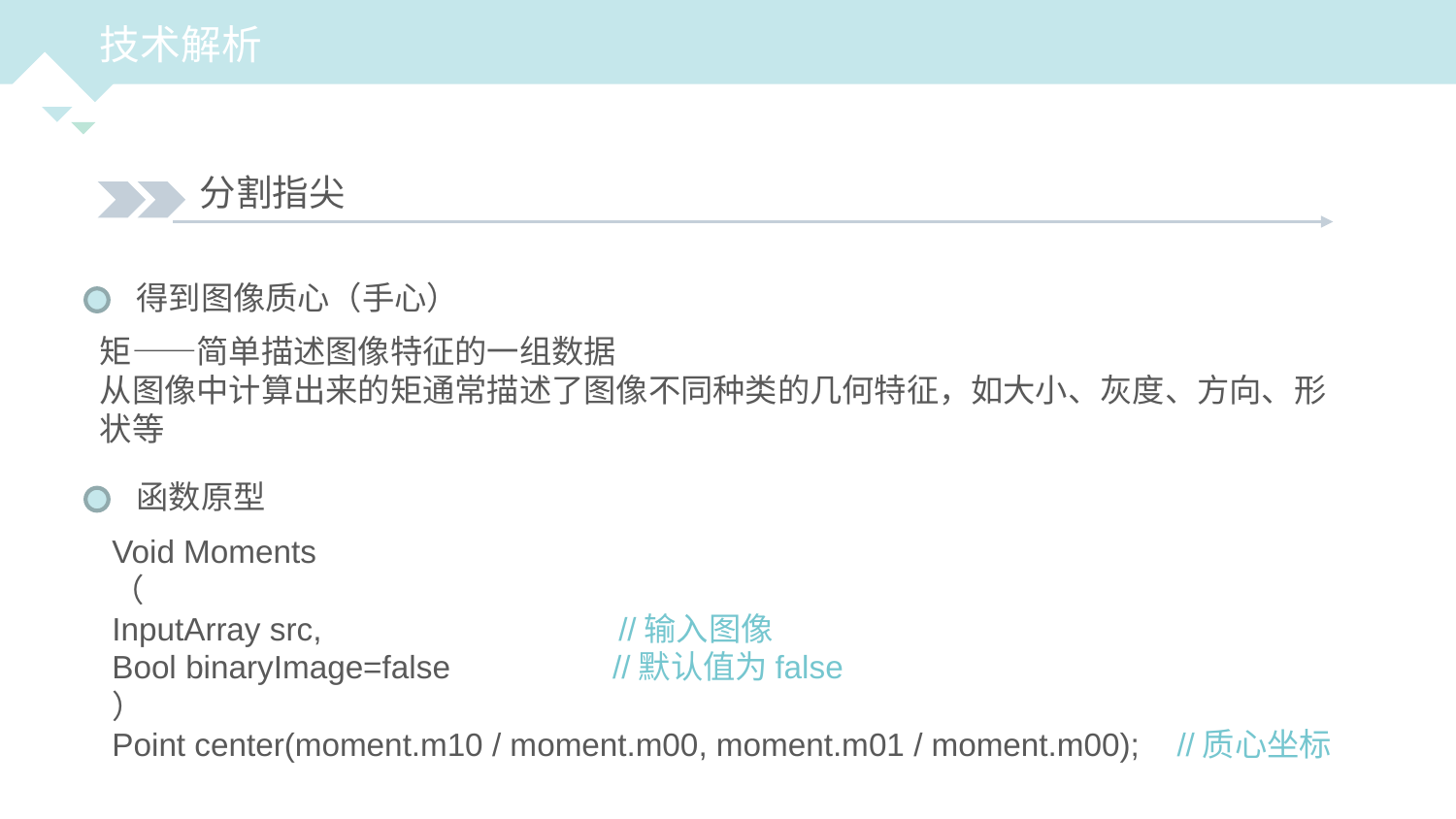

技术解析
分割指尖

得到图像质心（手心）

矩——简单描述图像特征的一组数据
从图像中计算出来的矩通常描述了图像不同种类的几何特征，如大小、灰度、方向、形状等
函数原型

Void Moments
（
InputArray src,                                 //输入图像
Bool binaryImage=false                  //默认值为false
）
Point center(moment.m10 / moment.m00, moment.m01 / moment.m00);    //质心坐标